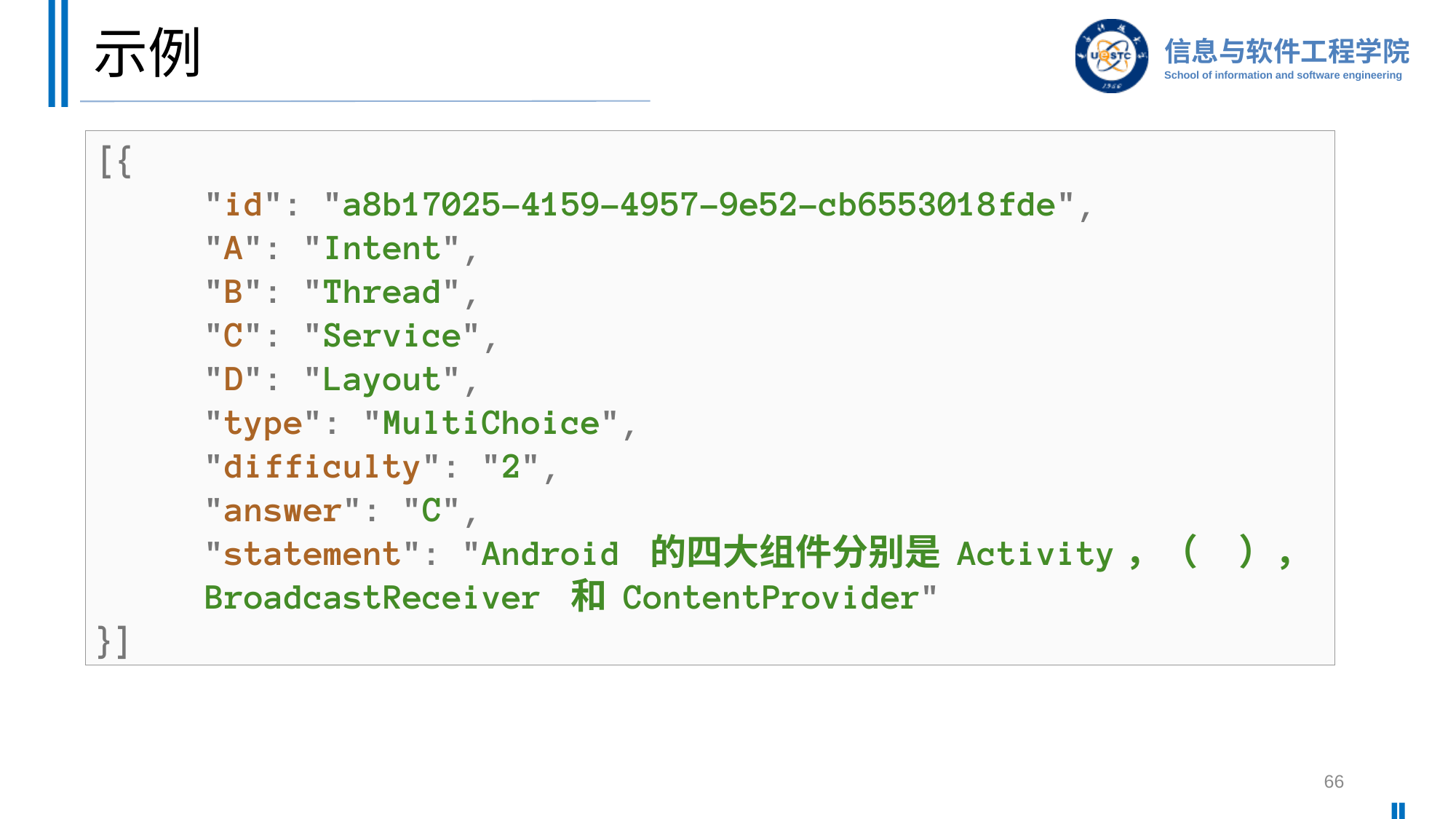

# 示例
[{
"id": "a8b17025-4159-4957-9e52-cb6553018fde",
"A": "Intent",
"B": "Thread",
"C": "Service",
"D": "Layout",
"type": "MultiChoice",
"difficulty": "2",
"answer": "C",
"statement": "Android 的四大组件分别是 Activity，（     ），BroadcastReceiver 和 ContentProvider"
}]
66